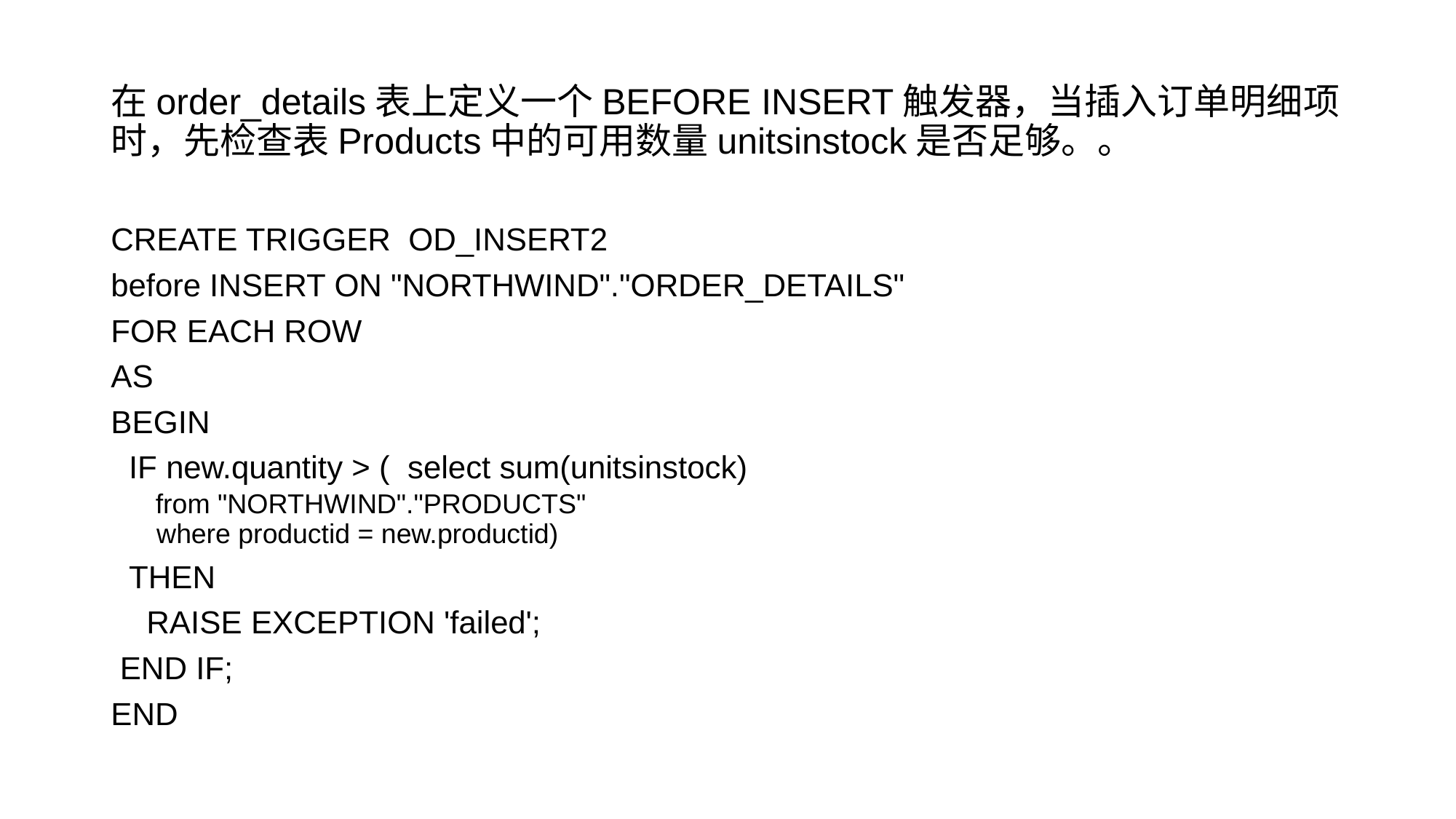

# 在order_details表上定义一个BEFORE INSERT触发器，当插入订单明细项时，先检查表Products中的可用数量unitsinstock是否足够。。
CREATE TRIGGER  OD_INSERT2
before INSERT ON "NORTHWIND"."ORDER_DETAILS"
FOR EACH ROW
AS
BEGIN
  IF new.quantity > (  select sum(unitsinstock)
     from "NORTHWIND"."PRODUCTS"
      where productid = new.productid)
  THEN
    RAISE EXCEPTION 'failed';
 END IF;
END